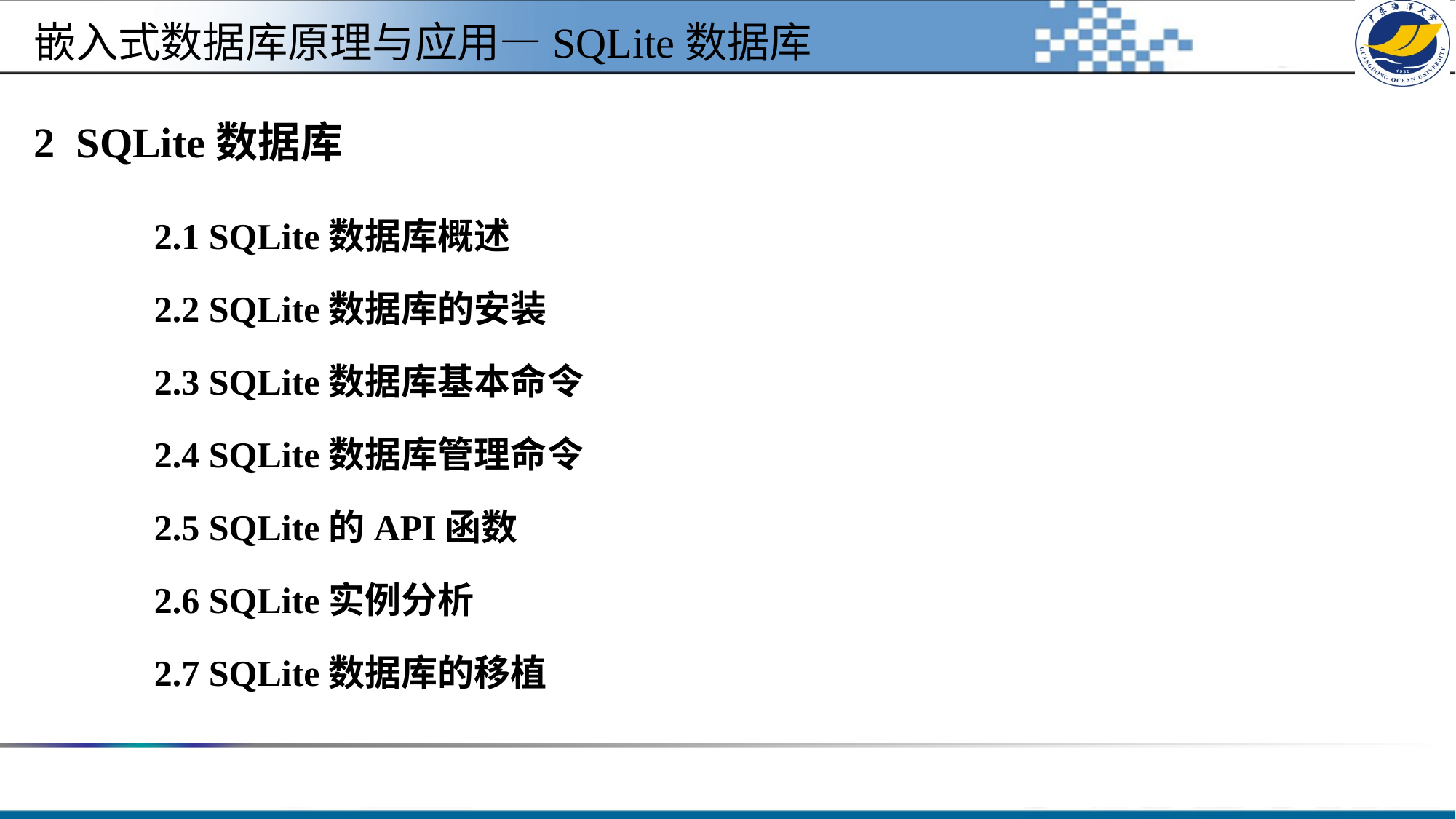

嵌入式数据库原理与应用—SQLite数据库
# 2  SQLite数据库
2.1 SQLite数据库概述
2.2 SQLite数据库的安装
2.3 SQLite数据库基本命令
2.4 SQLite数据库管理命令
2.5 SQLite的API函数
2.6 SQLite实例分析
2.7 SQLite数据库的移植